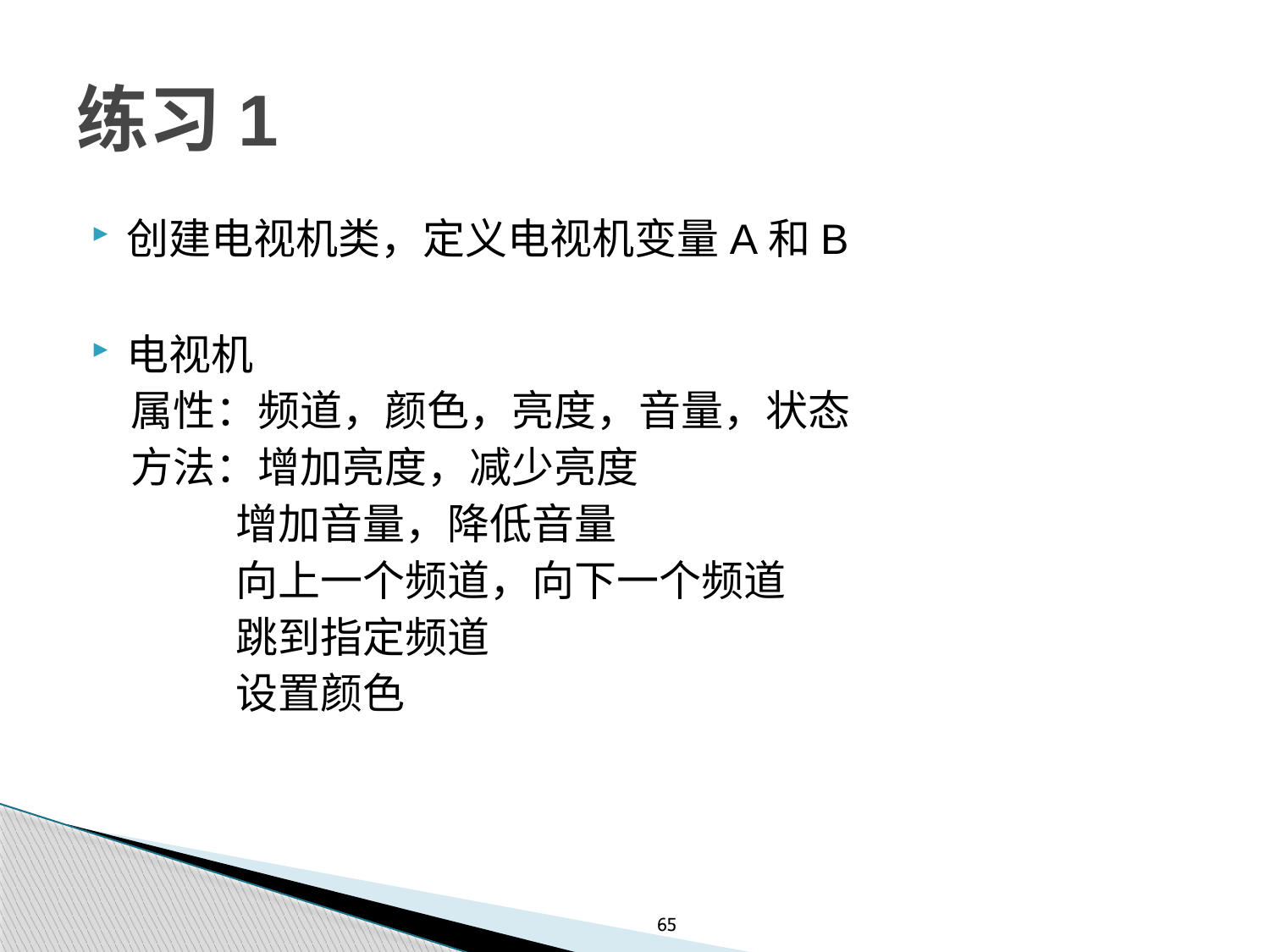

# 练习1
创建电视机类，定义电视机变量A和B

电视机
属性：频道，颜色，亮度，音量，状态
方法：增加亮度，减少亮度
          增加音量，降低音量
          向上一个频道，向下一个频道
          跳到指定频道
          设置颜色
65